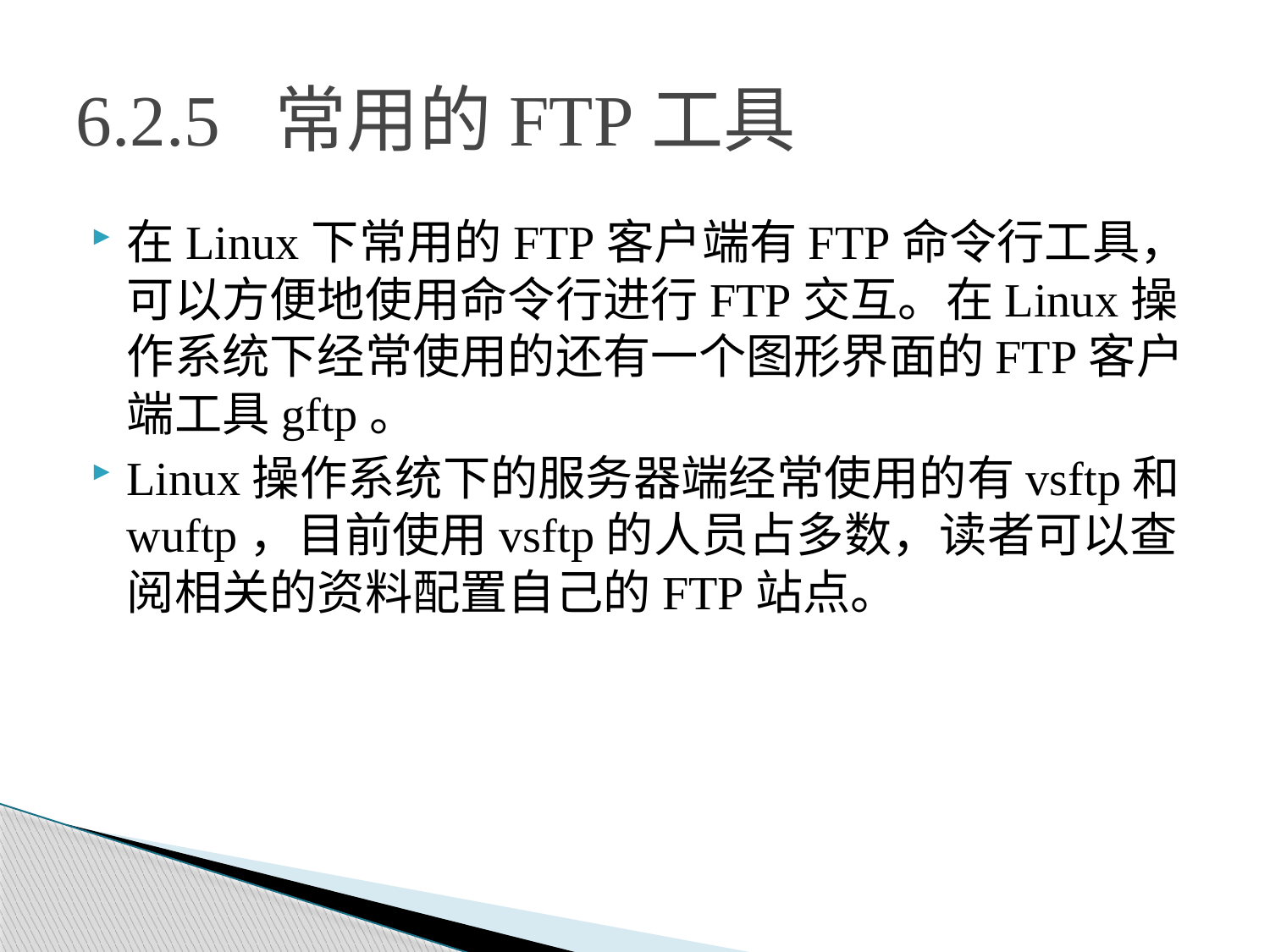

# 6.2.5  常用的FTP工具
在Linux下常用的FTP客户端有FTP命令行工具，可以方便地使用命令行进行FTP交互。在Linux操作系统下经常使用的还有一个图形界面的FTP客户端工具gftp。
Linux操作系统下的服务器端经常使用的有vsftp和wuftp，目前使用vsftp的人员占多数，读者可以查阅相关的资料配置自己的FTP站点。